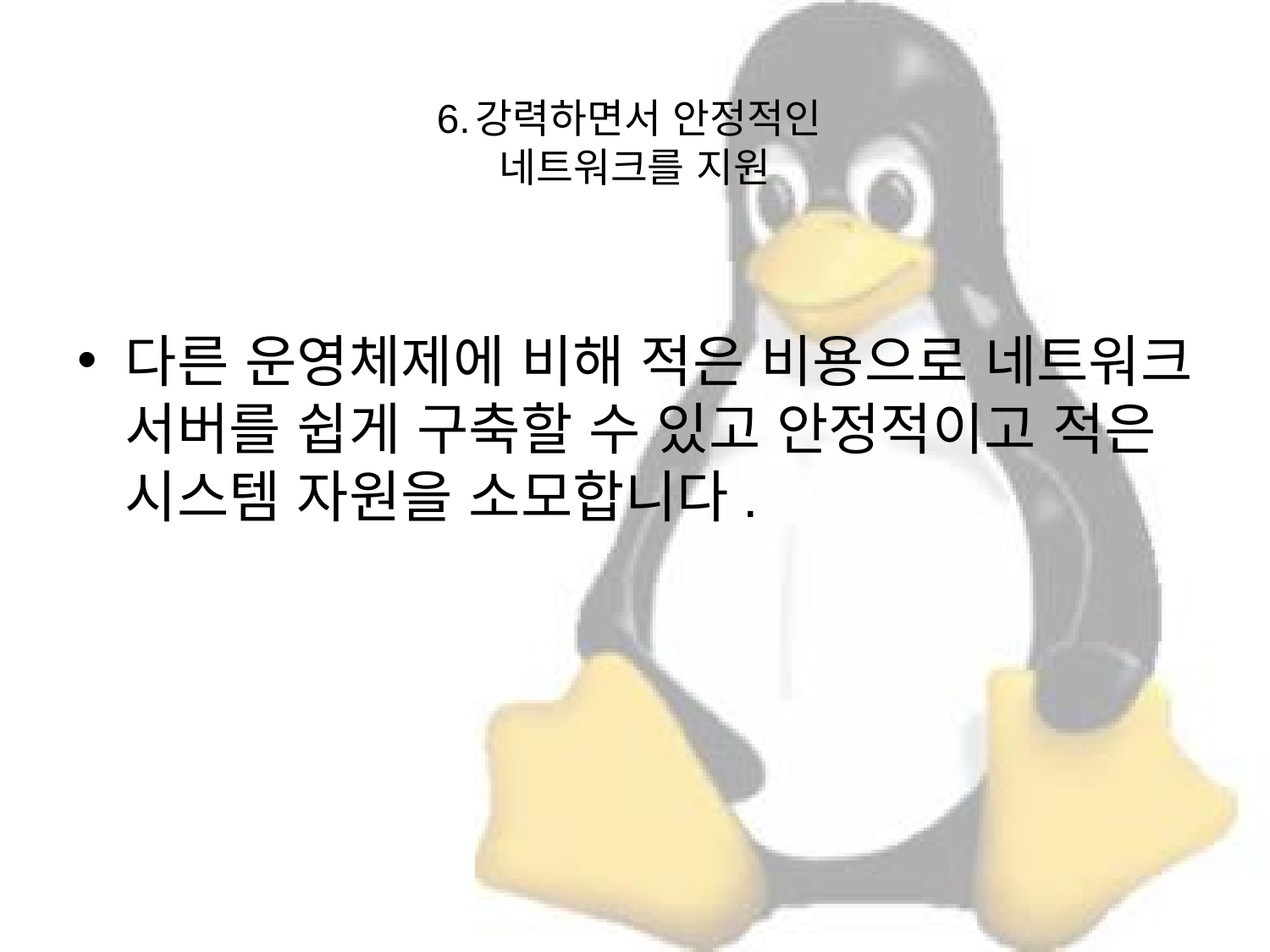

# 6.강력하면서 안정적인 네트워크를 지원
다른 운영체제에 비해 적은 비용으로 네트워크 서버를 쉽게 구축할 수 있고 안정적이고 적은 시스템 자원을 소모합니다.